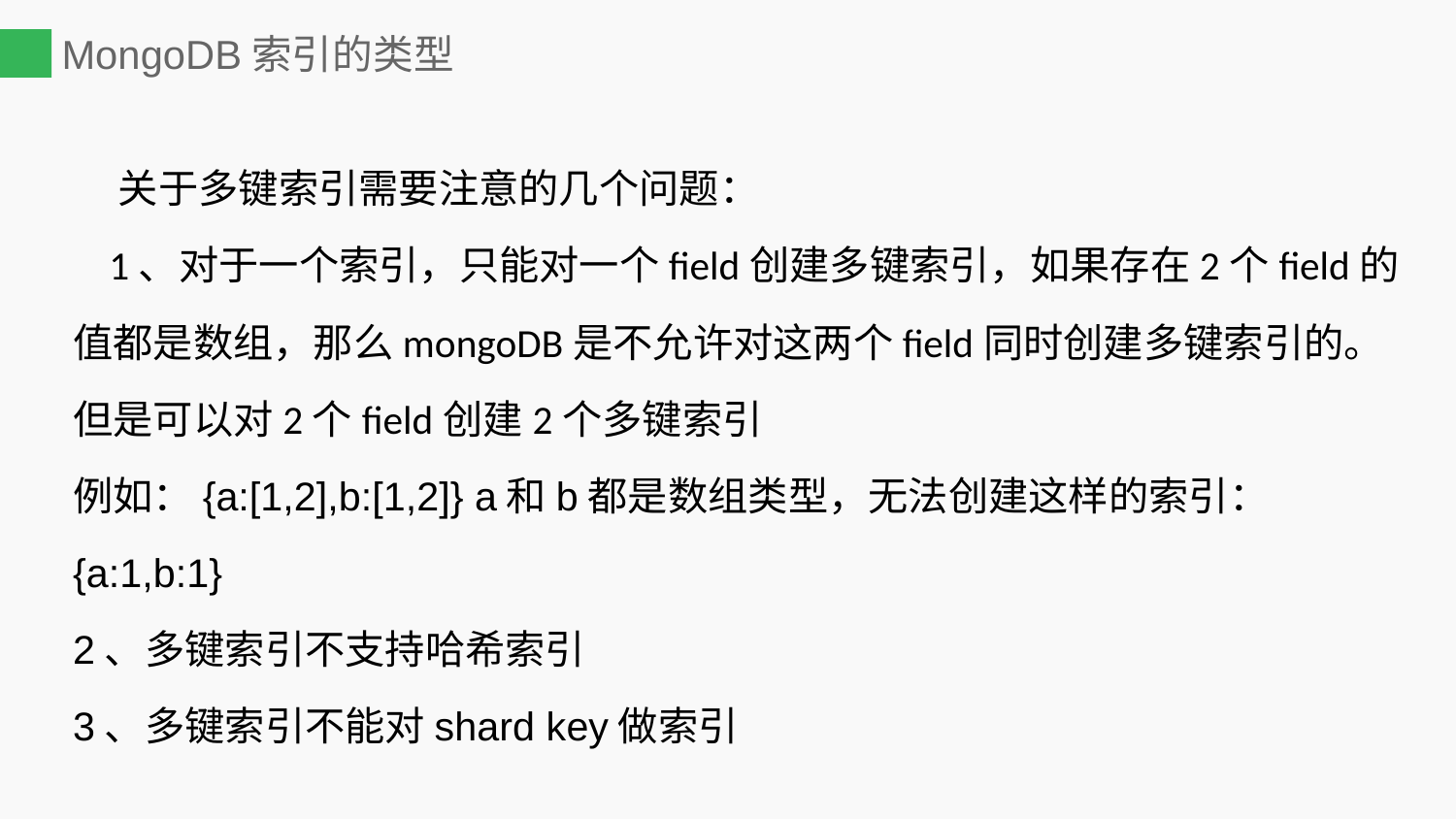

# MongoDB索引的类型
    关于多键索引需要注意的几个问题：
    1、对于一个索引，只能对一个field创建多键索引，如果存在2个field的值都是数组，那么mongoDB是不允许对这两个field同时创建多键索引的。但是可以对2个field创建2个多键索引
例如：{a:[1,2],b:[1,2]} a和b都是数组类型，无法创建这样的索引：{a:1,b:1}
2、多键索引不支持哈希索引
3、多键索引不能对shard key做索引